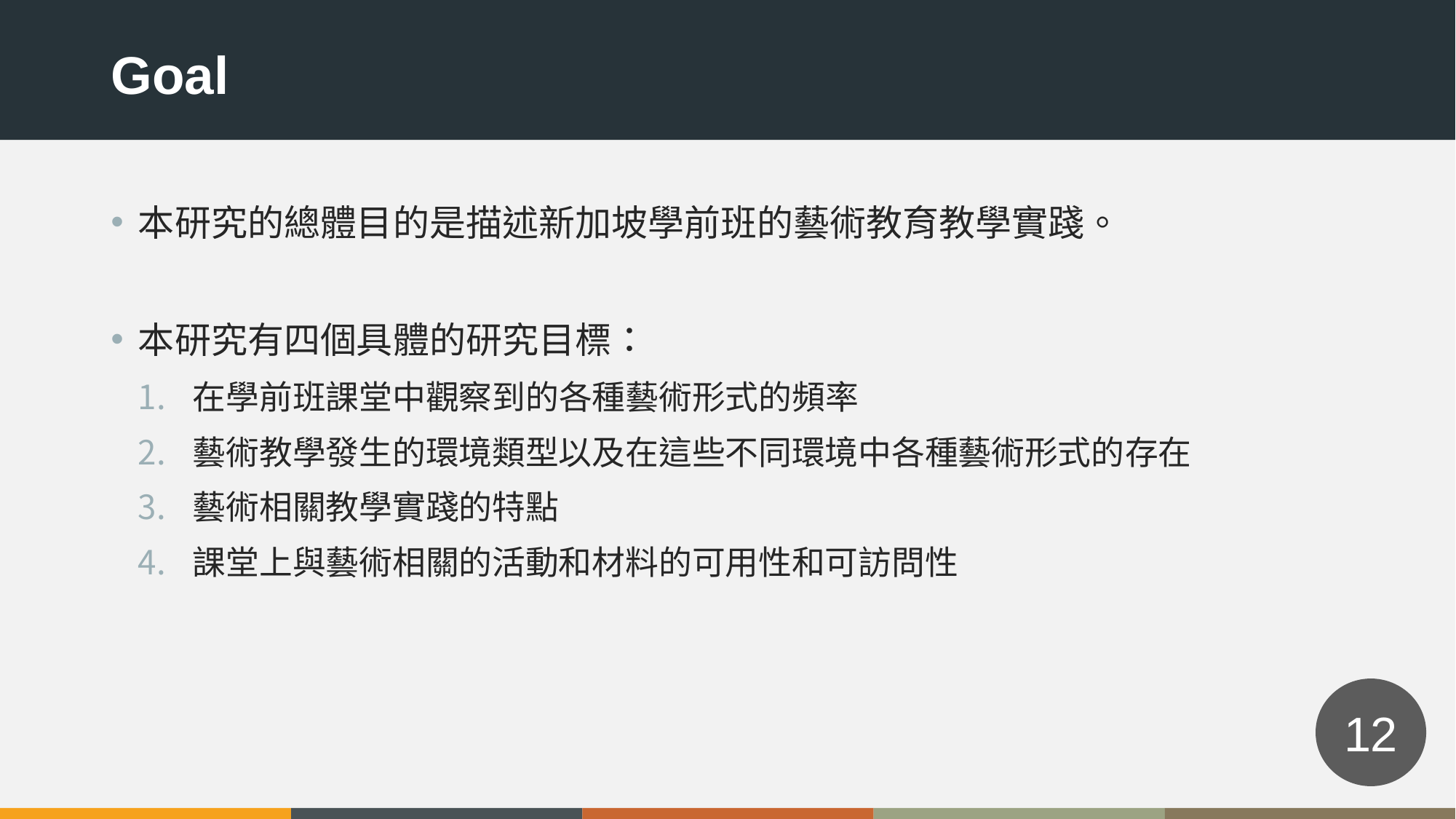

Goal
本研究的總體目的是描述新加坡學前班的藝術教育教學實踐。

本研究有四個具體的研究目標：
在學前班課堂中觀察到的各種藝術形式的頻率
藝術教學發生的環境類型以及在這些不同環境中各種藝術形式的存在
藝術相關教學實踐的特點
課堂上與藝術相關的活動和材料的可用性和可訪問性

12